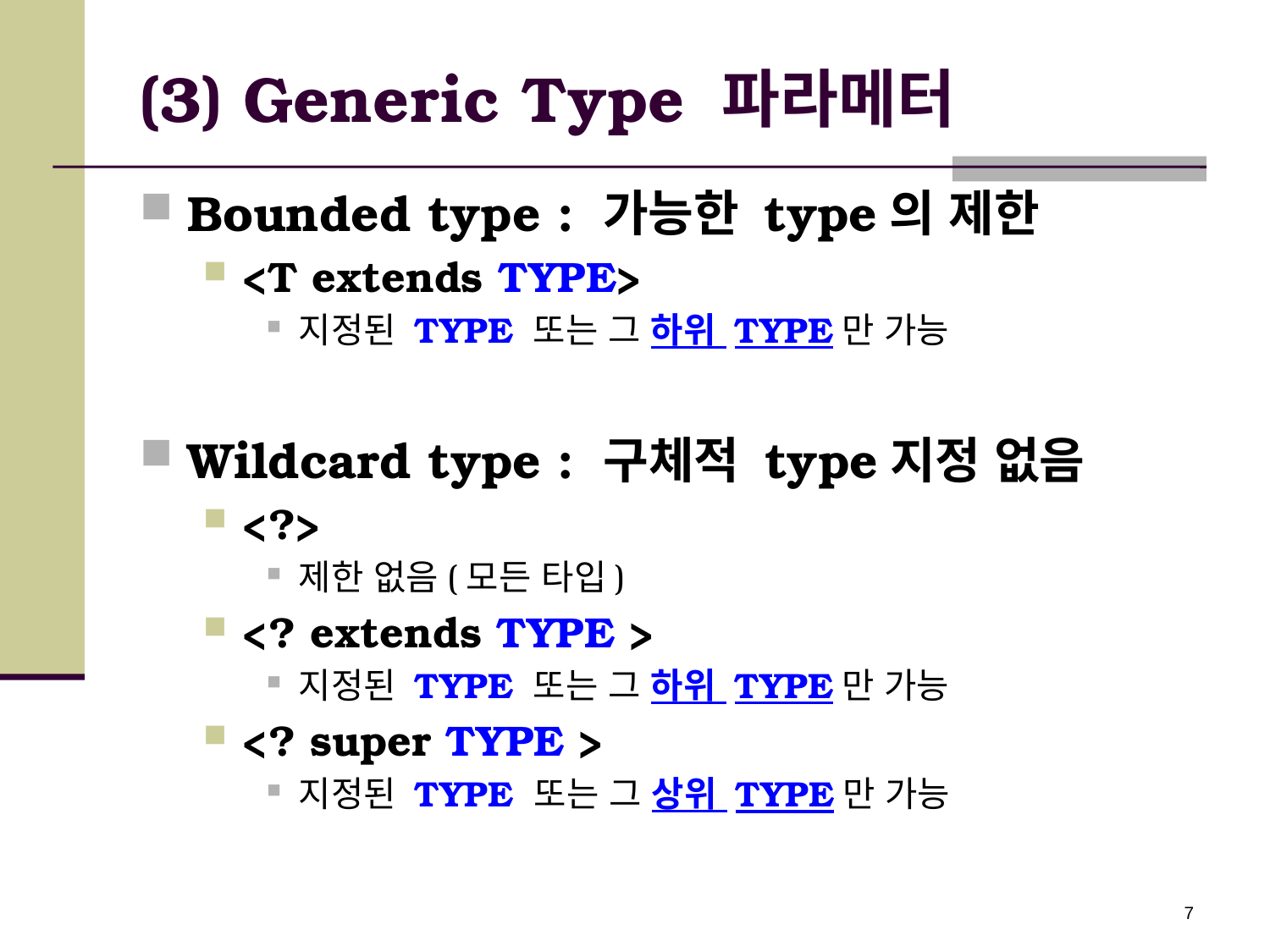

# (3) Generic Type 파라메터
Bounded type : 가능한 type의 제한
<T extends TYPE>
지정된 TYPE 또는 그 하위 TYPE만 가능

Wildcard type : 구체적 type지정 없음
<?>
제한 없음(모든 타입)
<? extends TYPE >
지정된 TYPE 또는 그 하위 TYPE만 가능
<? super TYPE >
지정된 TYPE 또는 그 상위 TYPE만 가능
7